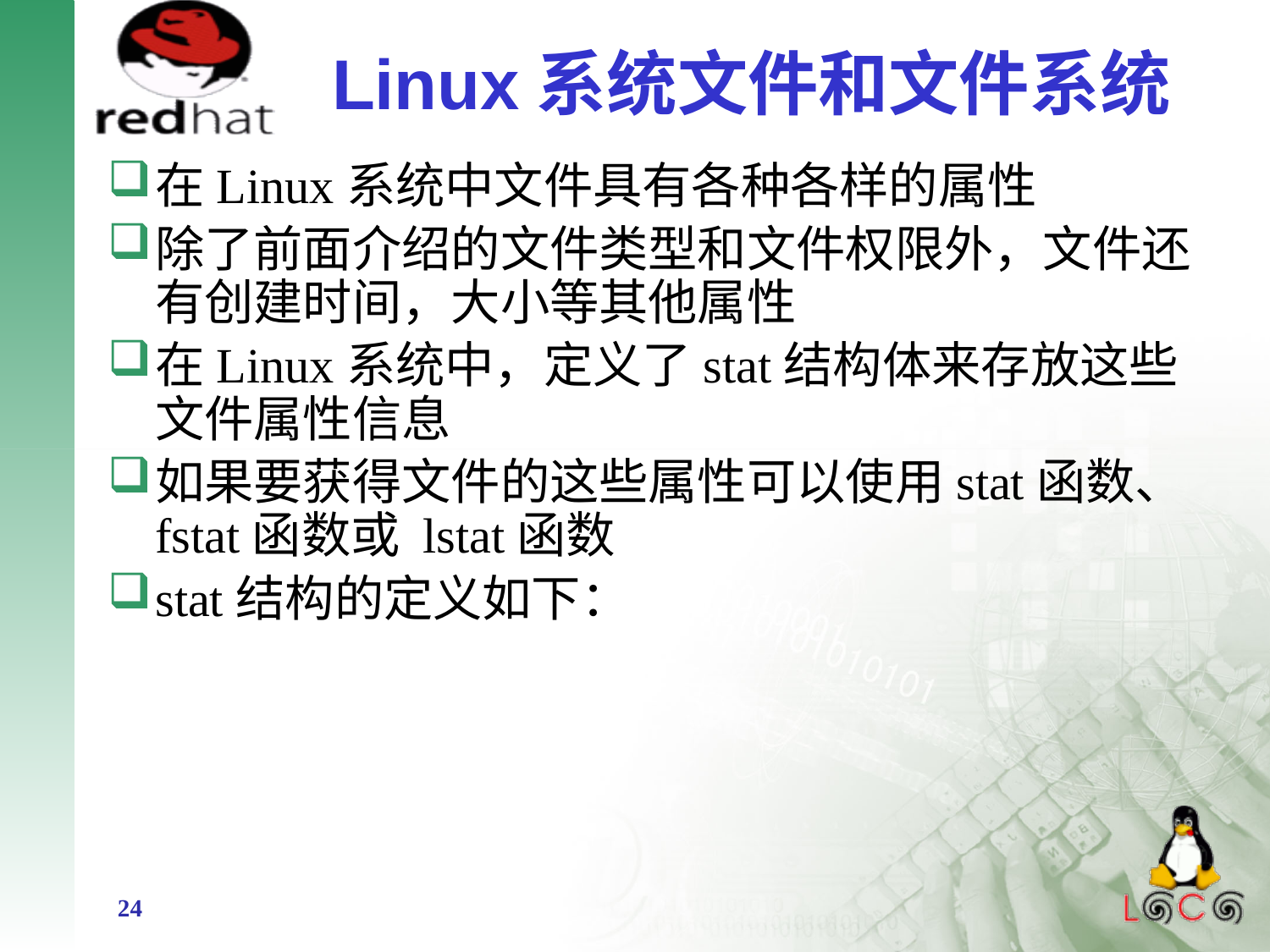

# Linux系统文件和文件系统
在Linux系统中文件具有各种各样的属性
除了前面介绍的文件类型和文件权限外，文件还有创建时间，大小等其他属性
在Linux系统中，定义了stat结构体来存放这些文件属性信息
如果要获得文件的这些属性可以使用stat函数、 fstat函数或 lstat函数
stat结构的定义如下：

24